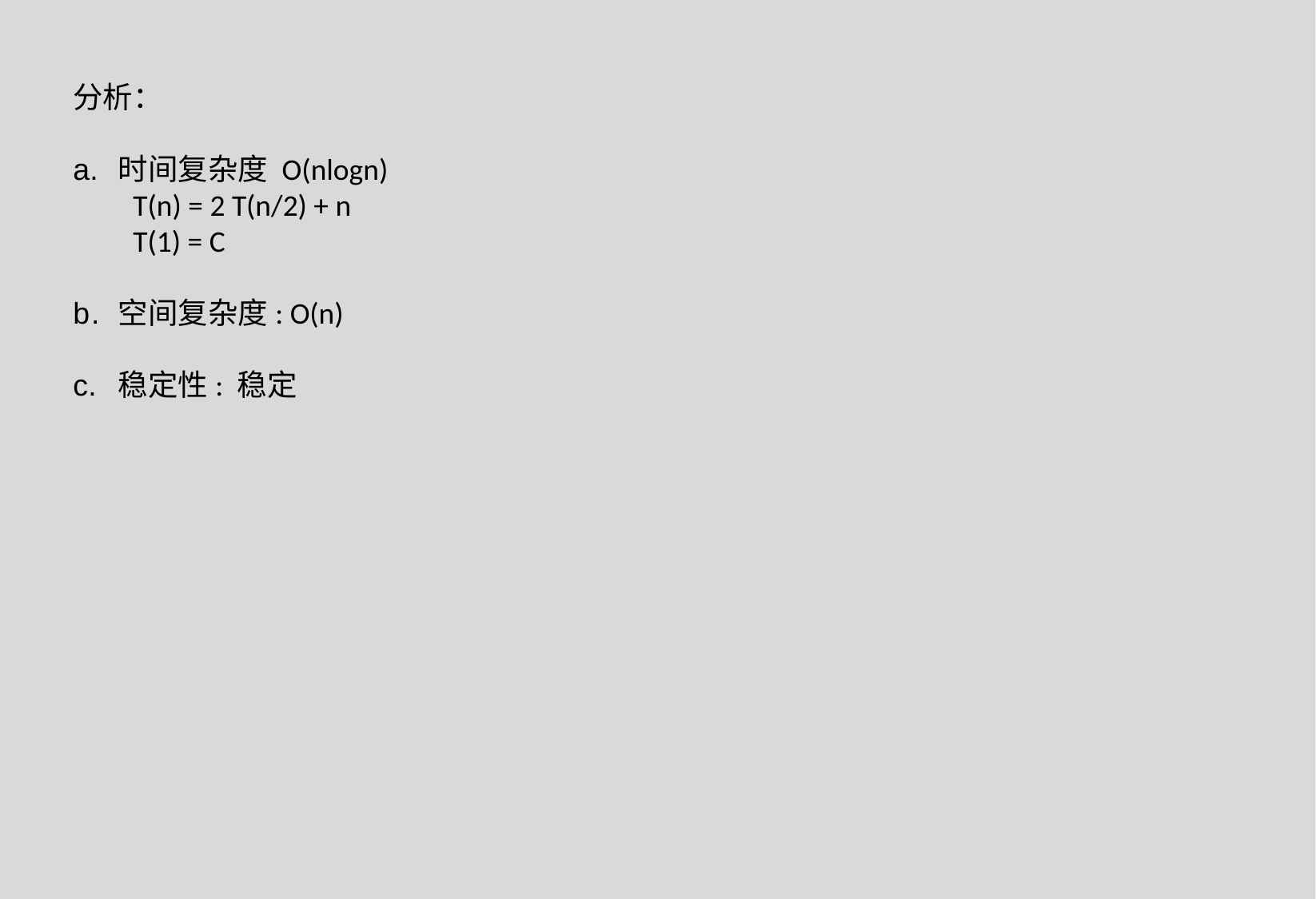

分析：

时间复杂度 O(nlogn)
T(n) = 2 T(n/2) + n
T(1) = C

空间复杂度: O(n)

稳定性: 稳定